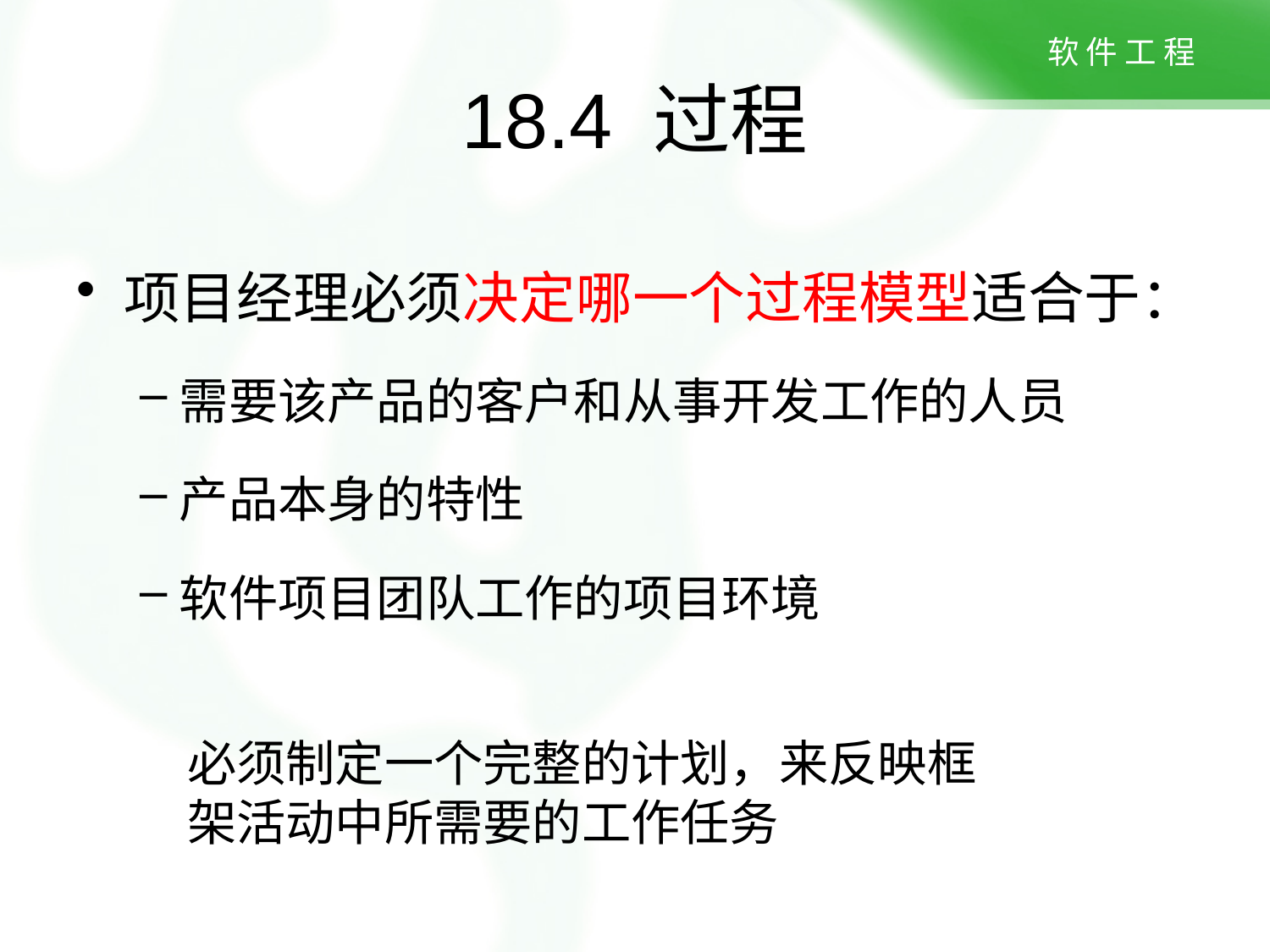

# 18.4 过程
项目经理必须决定哪一个过程模型适合于：
需要该产品的客户和从事开发工作的人员
产品本身的特性
软件项目团队工作的项目环境
必须制定一个完整的计划，来反映框架活动中所需要的工作任务